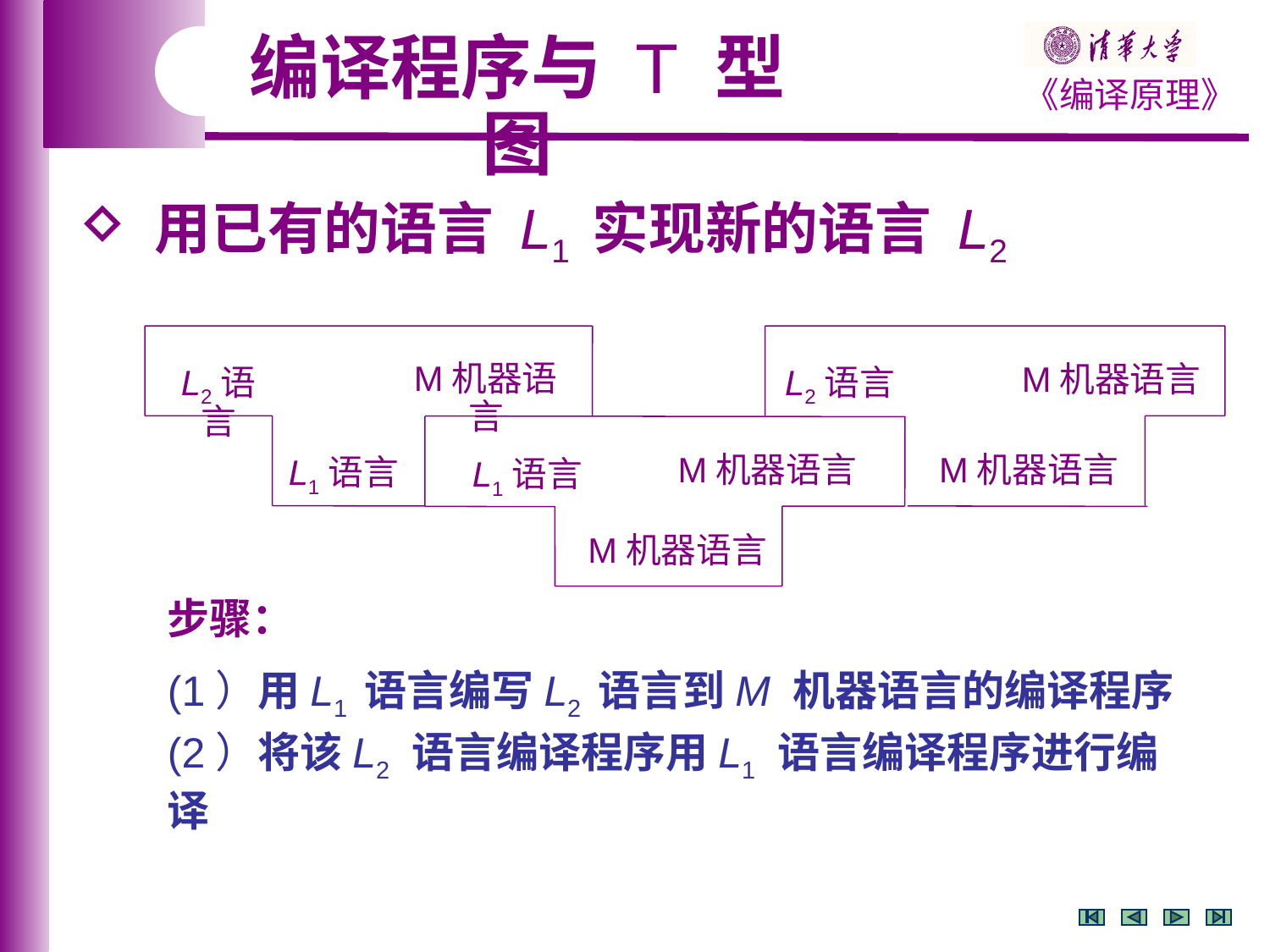

编译程序与 T 型图
 用已有的语言 L1 实现新的语言 L2

L2语言
M机器语言

L1语言

L2语言
M机器语言

M机器语言

L1语言
M机器语言

M机器语言

步骤：

(1）用L1 语言编写L2 语言到M 机器语言的编译程序
(2）将该L2 语言编译程序用L1 语言编译程序进行编译